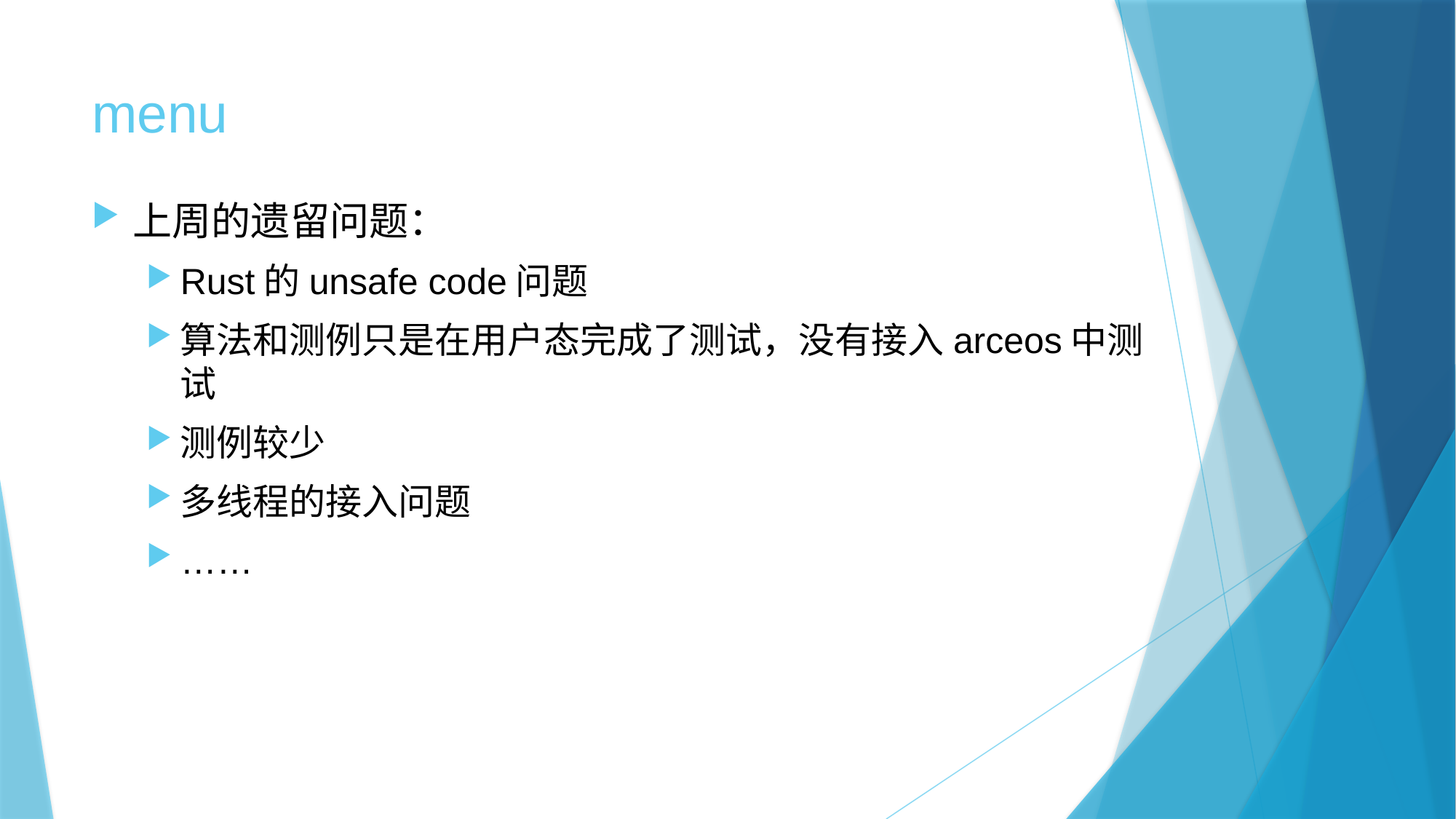

# menu
上周的遗留问题：
Rust的unsafe code问题
算法和测例只是在用户态完成了测试，没有接入arceos中测试
测例较少
多线程的接入问题
……